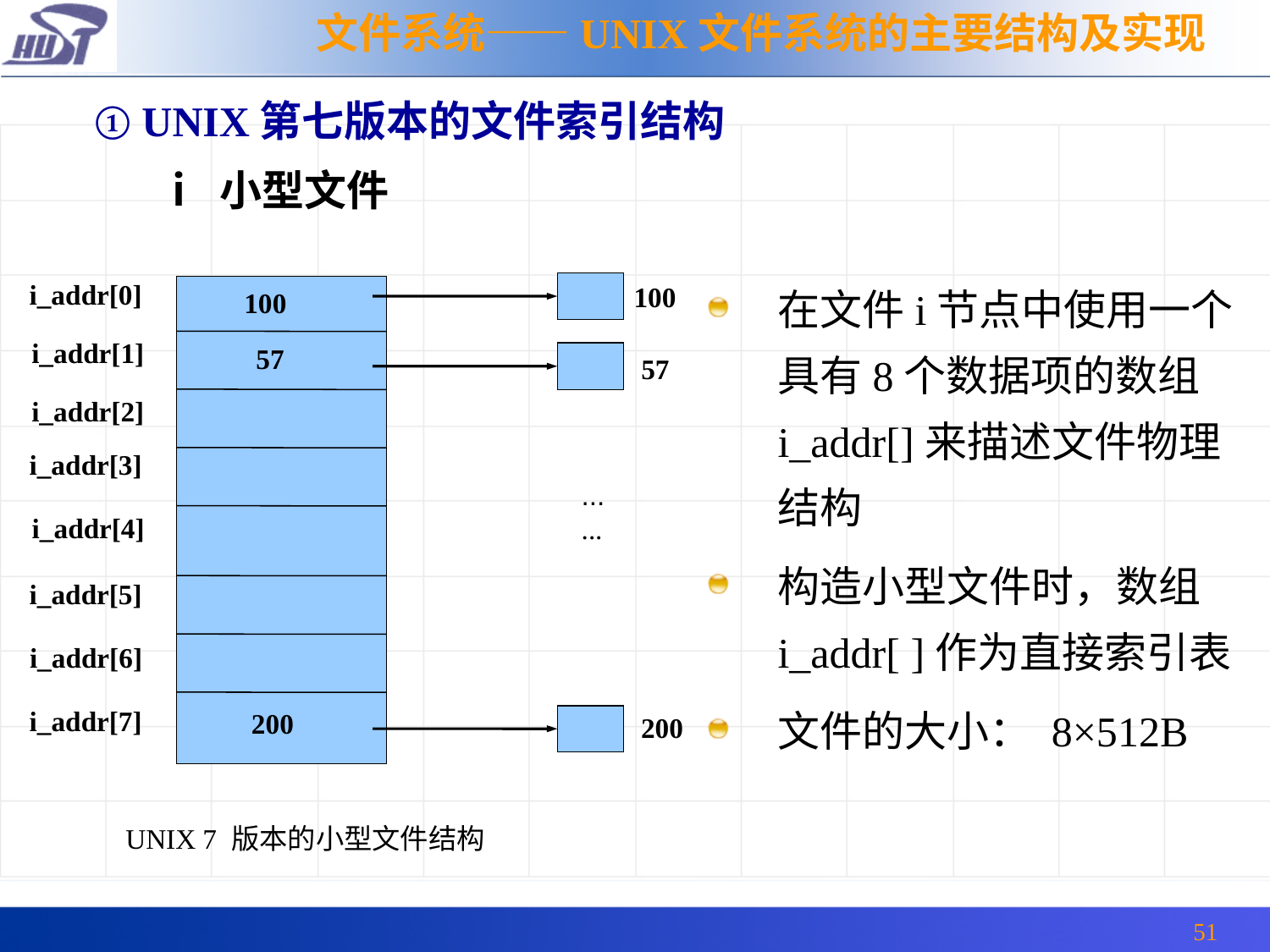

文件系统——UNIX文件系统的主要结构及实现
① UNIX第七版本的文件索引结构
ⅰ 小型文件
在文件i节点中使用一个具有8个数据项的数组i_addr[]来描述文件物理结构
构造小型文件时，数组i_addr[ ]作为直接索引表
文件的大小： 8×512B
i_addr[0]

100

100

i_addr[1]

57

57

i_addr[2]

i_addr[3]

...
...
i_addr[4]

i_addr[5]

i_addr[6]

i_addr[7]
200
200

UNIX 7 版本的小型文件结构
51